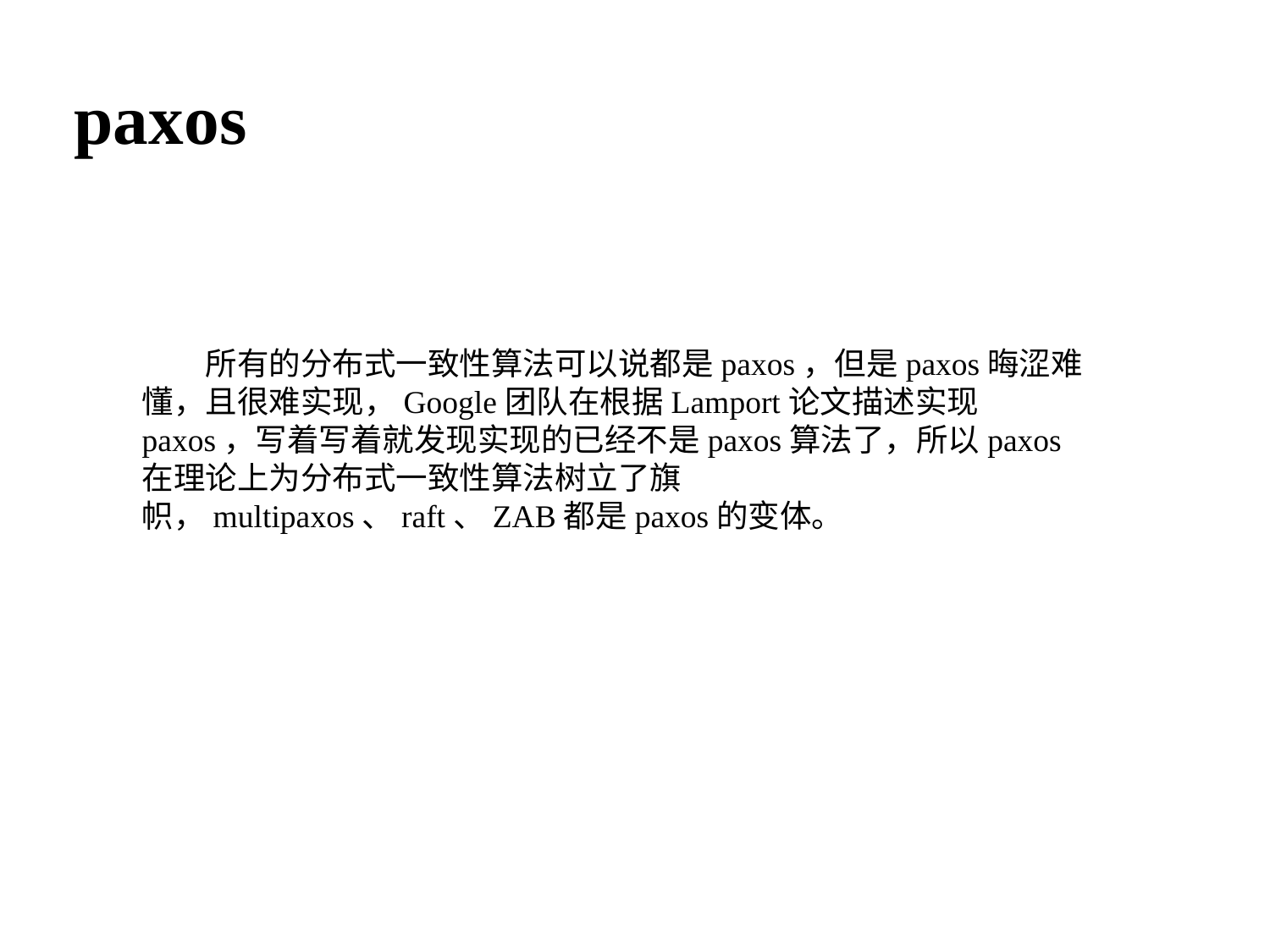

# paxos
所有的分布式一致性算法可以说都是paxos，但是paxos晦涩难懂，且很难实现，Google团队在根据Lamport论文描述实现paxos，写着写着就发现实现的已经不是paxos算法了，所以paxos在理论上为分布式一致性算法树立了旗帜，multipaxos、raft、ZAB都是paxos的变体。